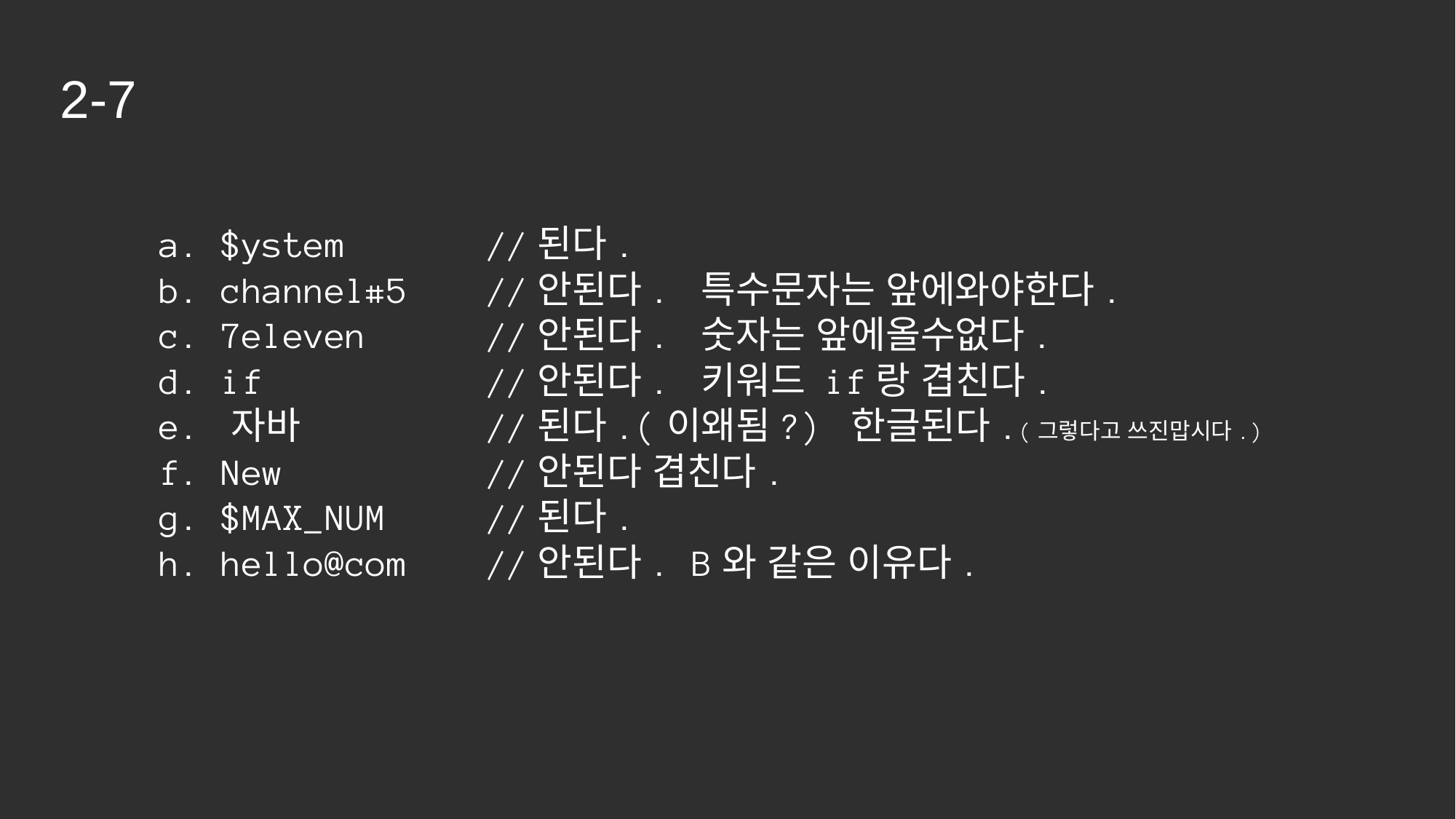

2-7
a. $ystem		//된다.
b. channel#5 	//안된다. 특수문자는 앞에와야한다.
c. 7eleven		//안된다. 숫자는 앞에올수없다.
d. if			//안된다. 키워드 if랑 겹친다.
e. 자바		//된다.(이왜됨?) 한글된다.(그렇다고 쓰진맙시다.)
f. New		//안된다 겹친다.
g. $MAX_NUM	//된다.
h. hello@com	//안된다. B와 같은 이유다.